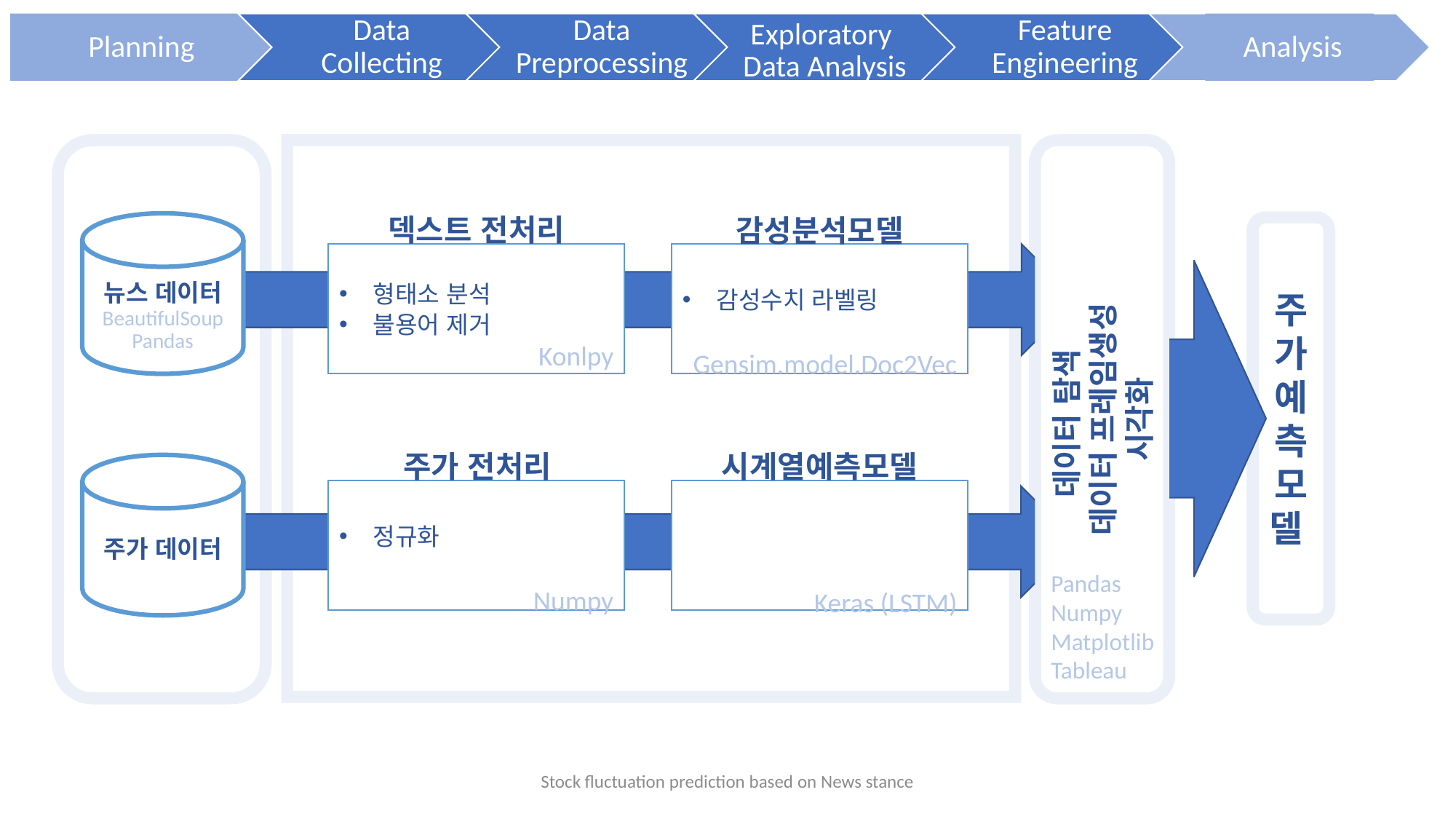

Planning

Data Collecting

Data Preprocessing
Exploratory
Data Analysis

Feature Engineering

Analysis

데이터 탐색
데이터 프레임생성
시각화
감성분석모델

뉴스 데이터
BeautifulSoup
Pandas
주가예측모델
덱스트 전처리

형태소 분석
불용어 제거
Konlpy

감성수치 라벨링
 Gensim.model.Doc2Vec

주가 전처리

시계열예측모델

주가 데이터

정규화
     Numpy

     Keras (LSTM)

Pandas
Numpy
Matplotlib
Tableau
Stock fluctuation prediction based on News stance